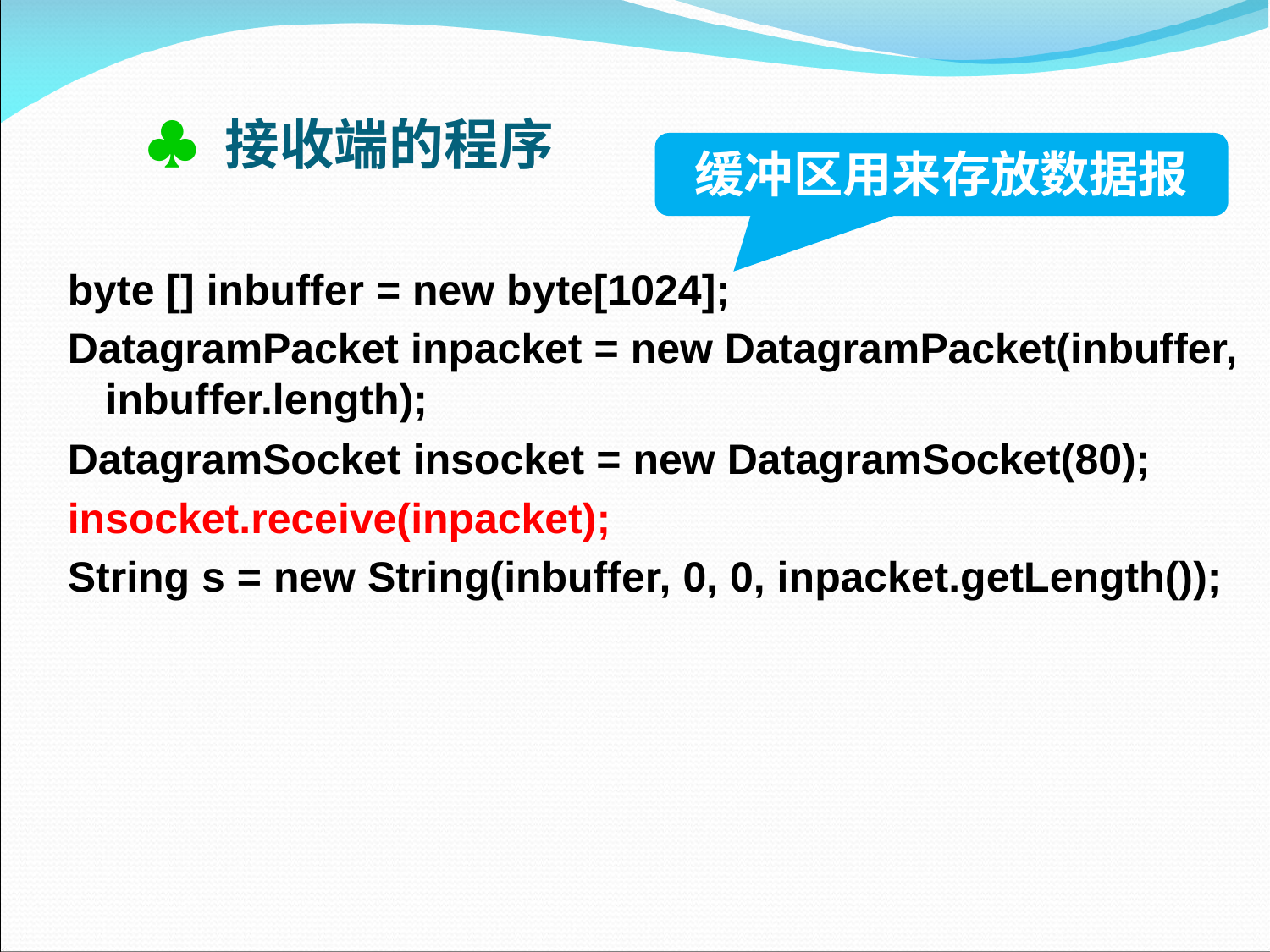

# ♣ 接收端的程序
缓冲区用来存放数据报
byte [] inbuffer = new byte[1024];
DatagramPacket inpacket = new DatagramPacket(inbuffer, inbuffer.length);
DatagramSocket insocket = new DatagramSocket(80);
insocket.receive(inpacket);
String s = new String(inbuffer, 0, 0, inpacket.getLength());